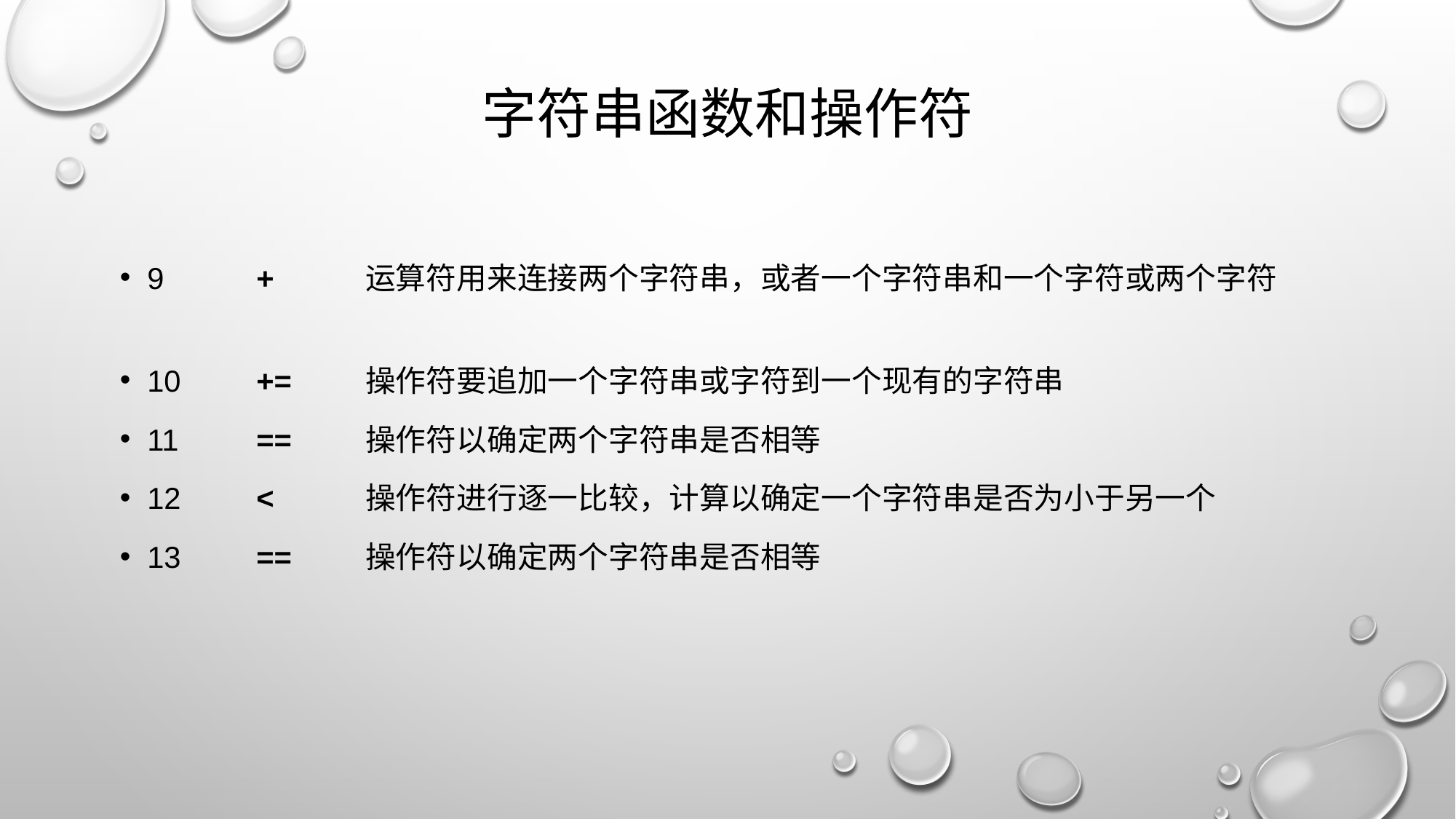

# 字符串函数和操作符
9	+	运算符用来连接两个字符串，或者一个字符串和一个字符或两个字符
10	+=	操作符要追加一个字符串或字符到一个现有的字符串
11	==	操作符以确定两个字符串是否相等
12	<	操作符进行逐一比较，计算以确定一个字符串是否为小于另一个
13	==	操作符以确定两个字符串是否相等